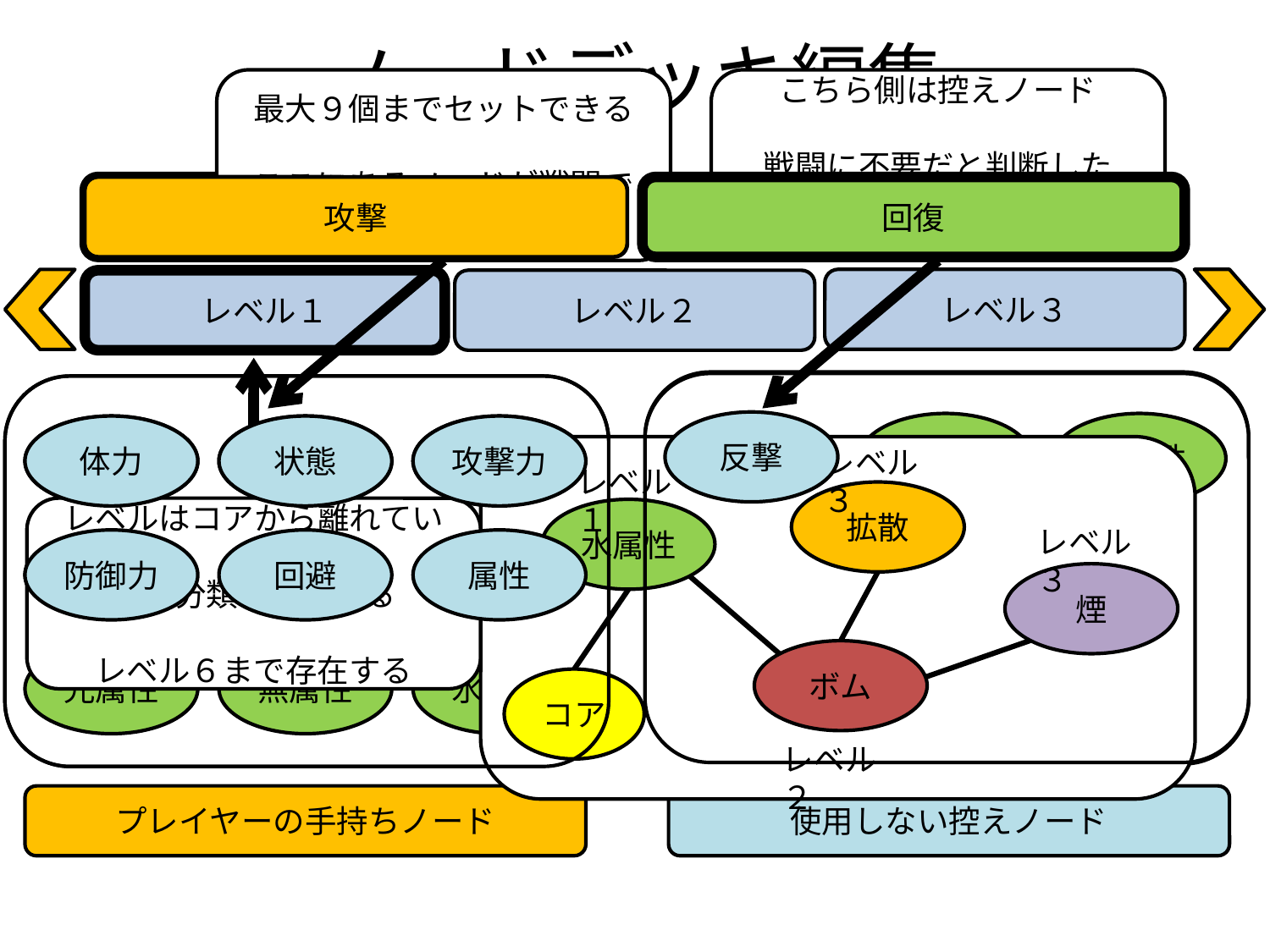

# ノードデッキ編集
最大９個までセットできる

ここにあるノードが戦闘で出現
こちら側は控えノード

戦闘に不要だと判断したノード
をこちら側に置く
攻撃
回復
攻撃
回復

レベル３
レベル１
レベル２

レベルはコアから離れている
数で分類されている

レベル６まで存在する

反撃

神属性
毒属性
雷属性

水属性
火属性
土属性
闇属性
竜属性
風属性
光属性
無属性
氷属性

体力
状態
攻撃力
防御力
回避
属性

拡散
水属性
煙
ボム
コア
レベル３
レベル１
レベル３
レベル２
プレイヤーの手持ちノード
使用しない控えノード